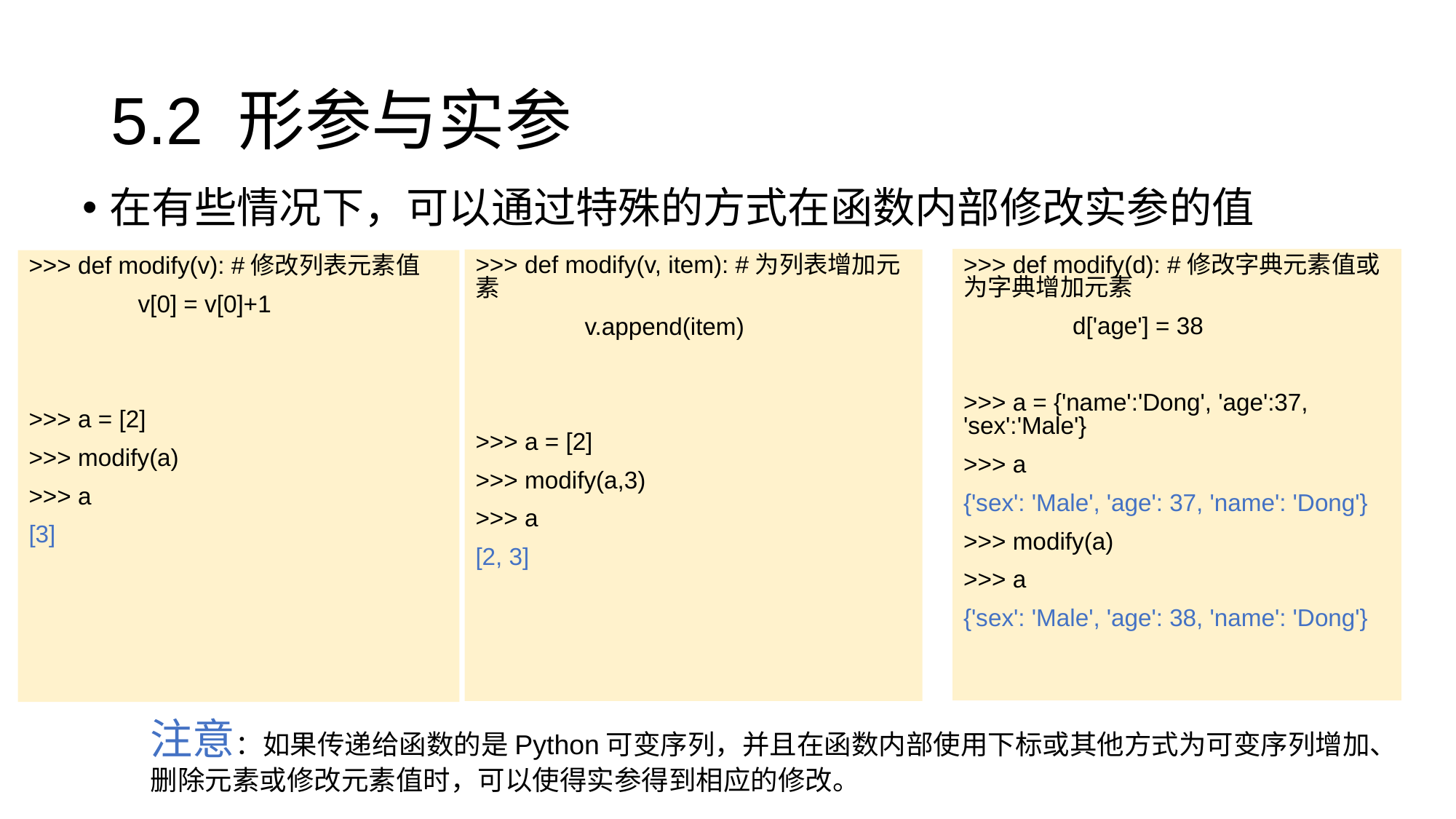

# 5.2 形参与实参
在有些情况下，可以通过特殊的方式在函数内部修改实参的值
>>> def modify(d): #修改字典元素值或为字典增加元素
	d['age'] = 38

>>> a = {'name':'Dong', 'age':37, 'sex':'Male'}
>>> a
{'sex': 'Male', 'age': 37, 'name': 'Dong'}
>>> modify(a)
>>> a
{'sex': 'Male', 'age': 38, 'name': 'Dong'}
>>> def modify(v, item): #为列表增加元素
	v.append(item)

>>> a = [2]
>>> modify(a,3)
>>> a
[2, 3]
>>> def modify(v): #修改列表元素值
	v[0] = v[0]+1

>>> a = [2]
>>> modify(a)
>>> a
[3]
注意：如果传递给函数的是Python可变序列，并且在函数内部使用下标或其他方式为可变序列增加、删除元素或修改元素值时，可以使得实参得到相应的修改。